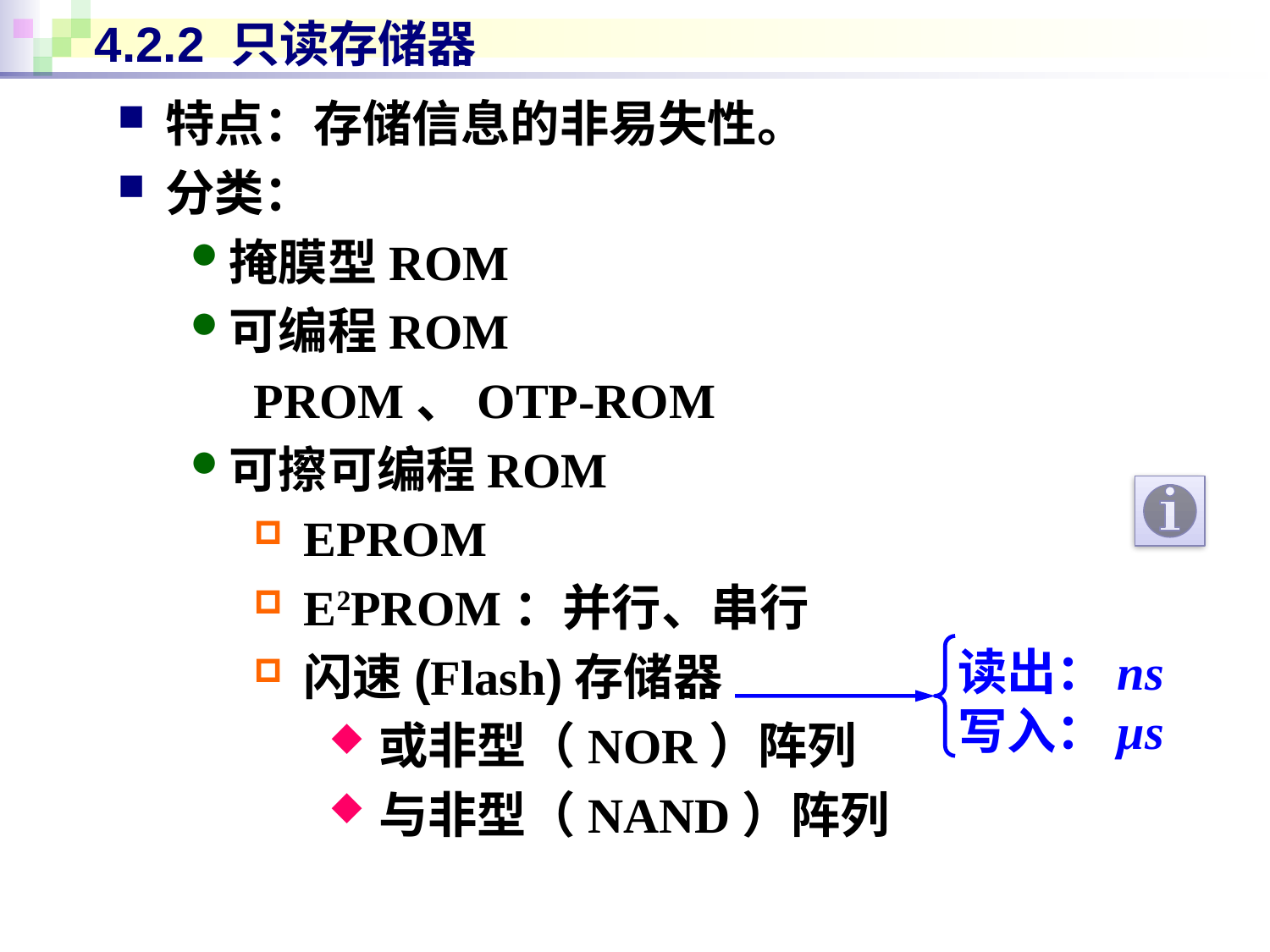

# 4.2.2 只读存储器
特点：存储信息的非易失性。
分类：
掩膜型ROM
可编程ROM
PROM、OTP-ROM
可擦可编程ROM
EPROM
E2PROM：并行、串行
闪速(Flash)存储器
或非型（NOR）阵列
与非型（NAND）阵列

读出：ns
写入：μs

46